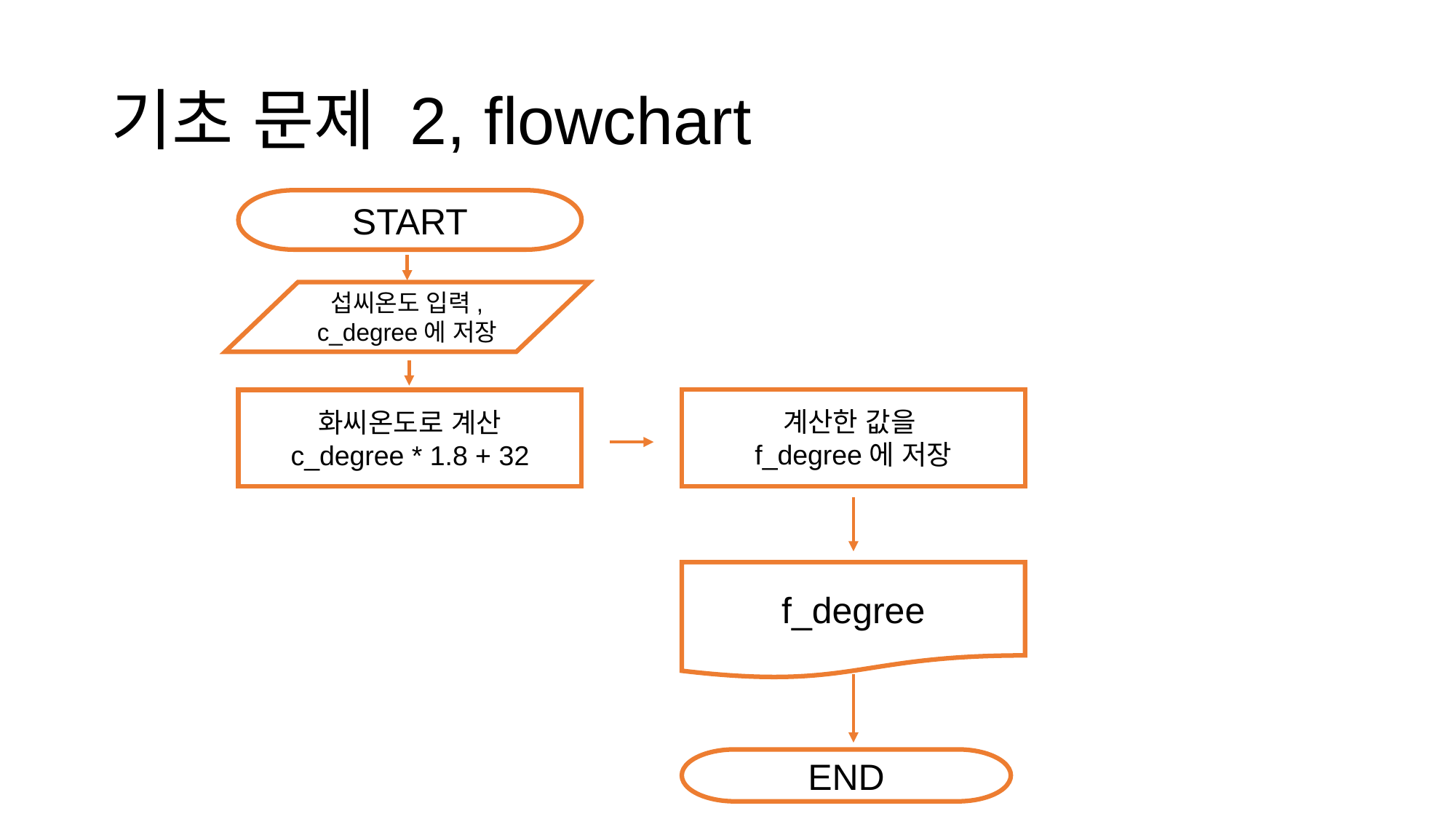

# 기초 문제 2, flowchart
START
섭씨온도 입력, c_degree에 저장
f_degree
END
계산한 값을
f_degree에 저장
화씨온도로 계산
c_degree * 1.8 + 32